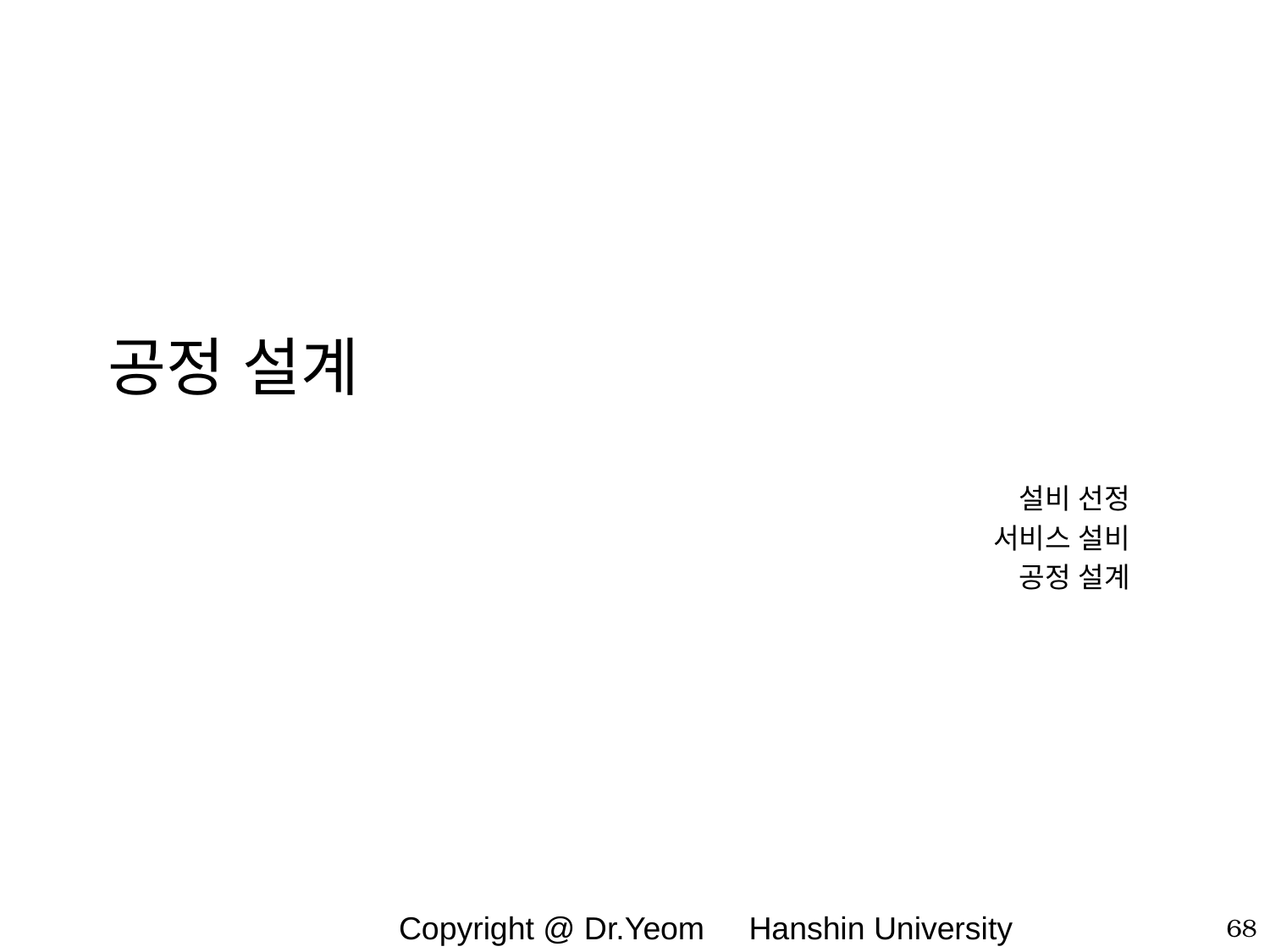

# 공정 설계
설비 선정
서비스 설비
공정 설계
68